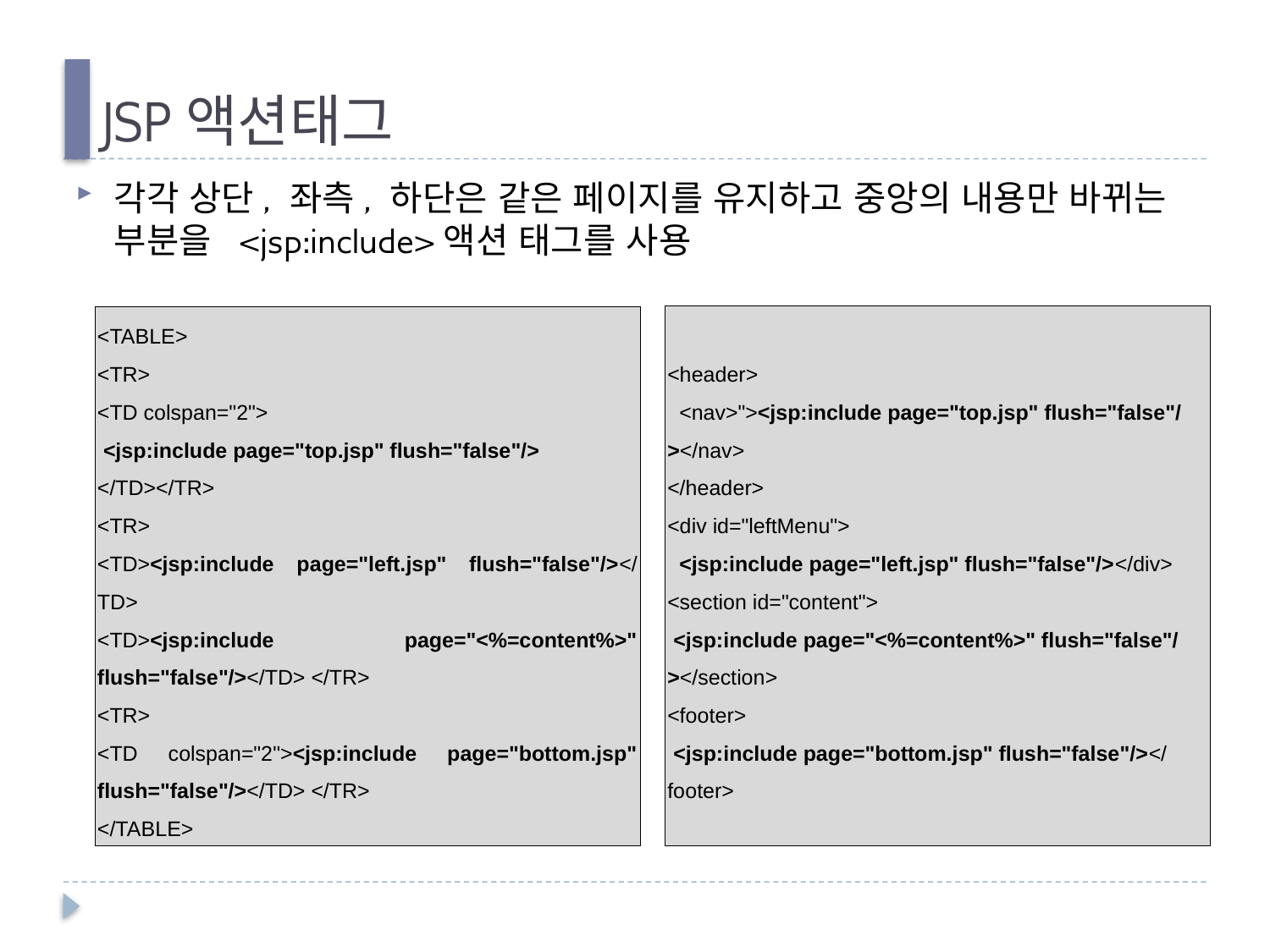

# JSP액션태그
각각 상단, 좌측, 하단은 같은 페이지를 유지하고 중앙의 내용만 바뀌는 부분을  <jsp:include>액션 태그를 사용

| <header> <nav>"><jsp:include page="top.jsp" flush="false"/></nav> </header> <div id="leftMenu"> <jsp:include page="left.jsp" flush="false"/></div> <section id="content"> <jsp:include page="<%=content%>" flush="false"/></section> <footer> <jsp:include page="bottom.jsp" flush="false"/></footer> |
| --- |
| <TABLE> <TR> <TD colspan="2"> <jsp:include page="top.jsp" flush="false"/> </TD></TR> <TR> <TD><jsp:include page="left.jsp" flush="false"/></TD> <TD><jsp:include page="<%=content%>" flush="false"/></TD> </TR> <TR> <TD colspan="2"><jsp:include page="bottom.jsp" flush="false"/></TD> </TR> </TABLE> |
| --- |